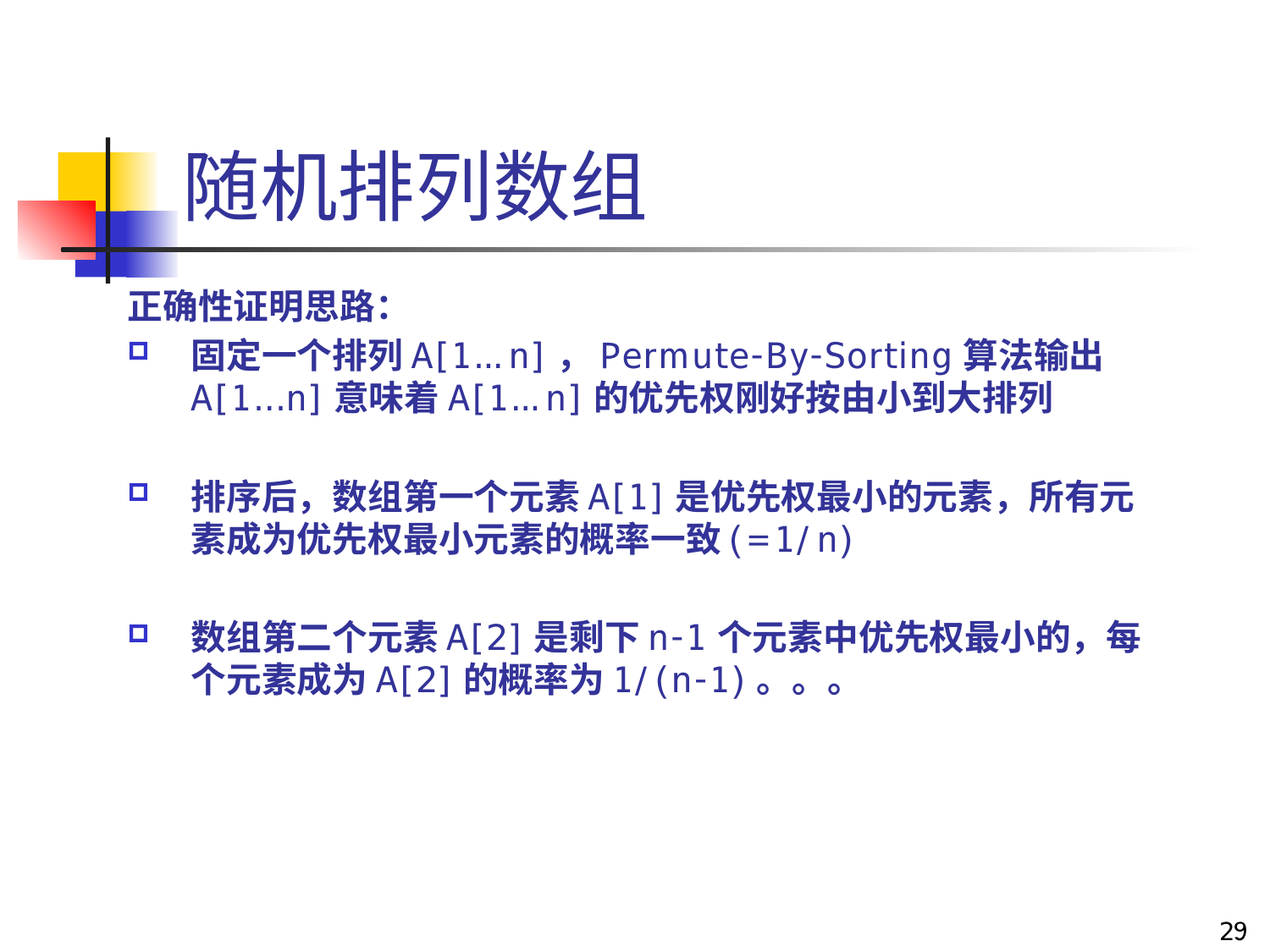

随机排列数组
正确性证明思路：
固定一个排列A[1…n]，Permute-By-Sorting算法输出A[1...n]意味着A[1…n]的优先权刚好按由小到大排列

排序后，数组第一个元素A[1]是优先权最小的元素，所有元素成为优先权最小元素的概率一致(=1/n)

数组第二个元素A[2]是剩下n-1个元素中优先权最小的，每个元素成为A[2]的概率为1/(n-1)。。。
29